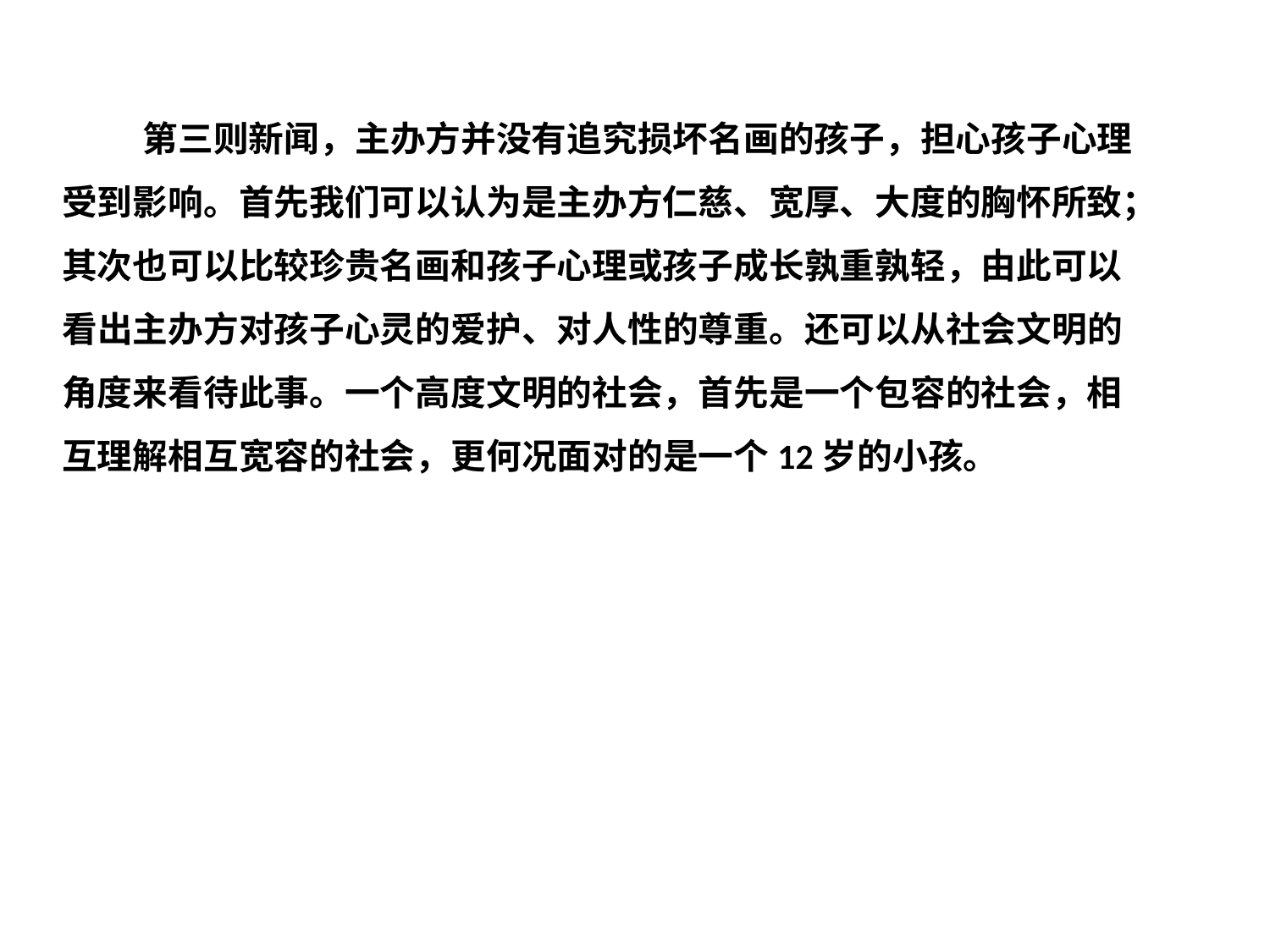

第三则新闻，主办方并没有追究损坏名画的孩子，担心孩子心理受到影响。首先我们可以认为是主办方仁慈、宽厚、大度的胸怀所致；其次也可以比较珍贵名画和孩子心理或孩子成长孰重孰轻，由此可以看出主办方对孩子心灵的爱护、对人性的尊重。还可以从社会文明的角度来看待此事。一个高度文明的社会，首先是一个包容的社会，相互理解相互宽容的社会，更何况面对的是一个12岁的小孩。